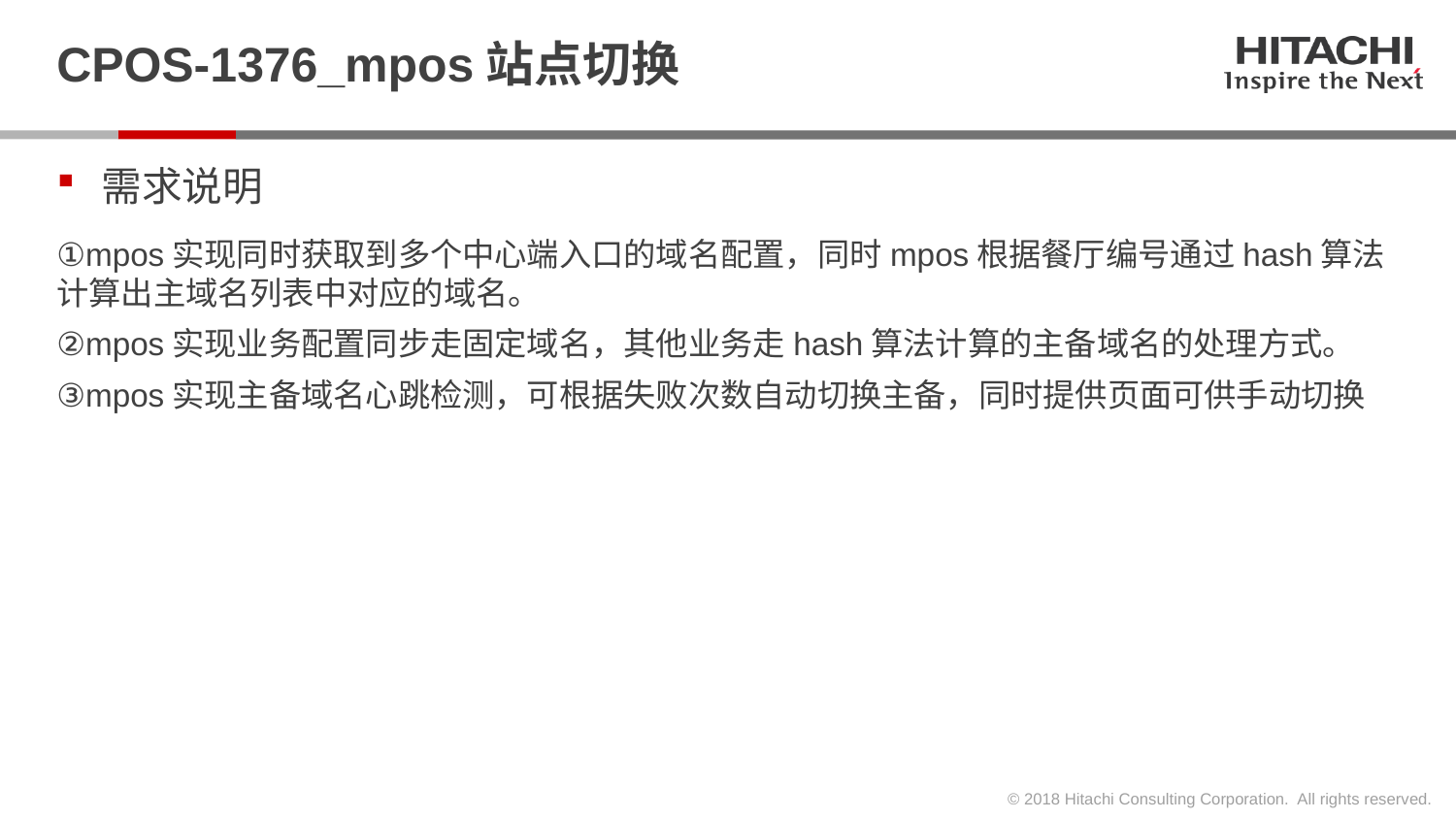

# CPOS-1376_mpos站点切换
需求说明
①mpos实现同时获取到多个中心端入口的域名配置，同时mpos根据餐厅编号通过hash算法计算出主域名列表中对应的域名。
②mpos实现业务配置同步走固定域名，其他业务走hash算法计算的主备域名的处理方式。
③mpos实现主备域名心跳检测，可根据失败次数自动切换主备，同时提供页面可供手动切换